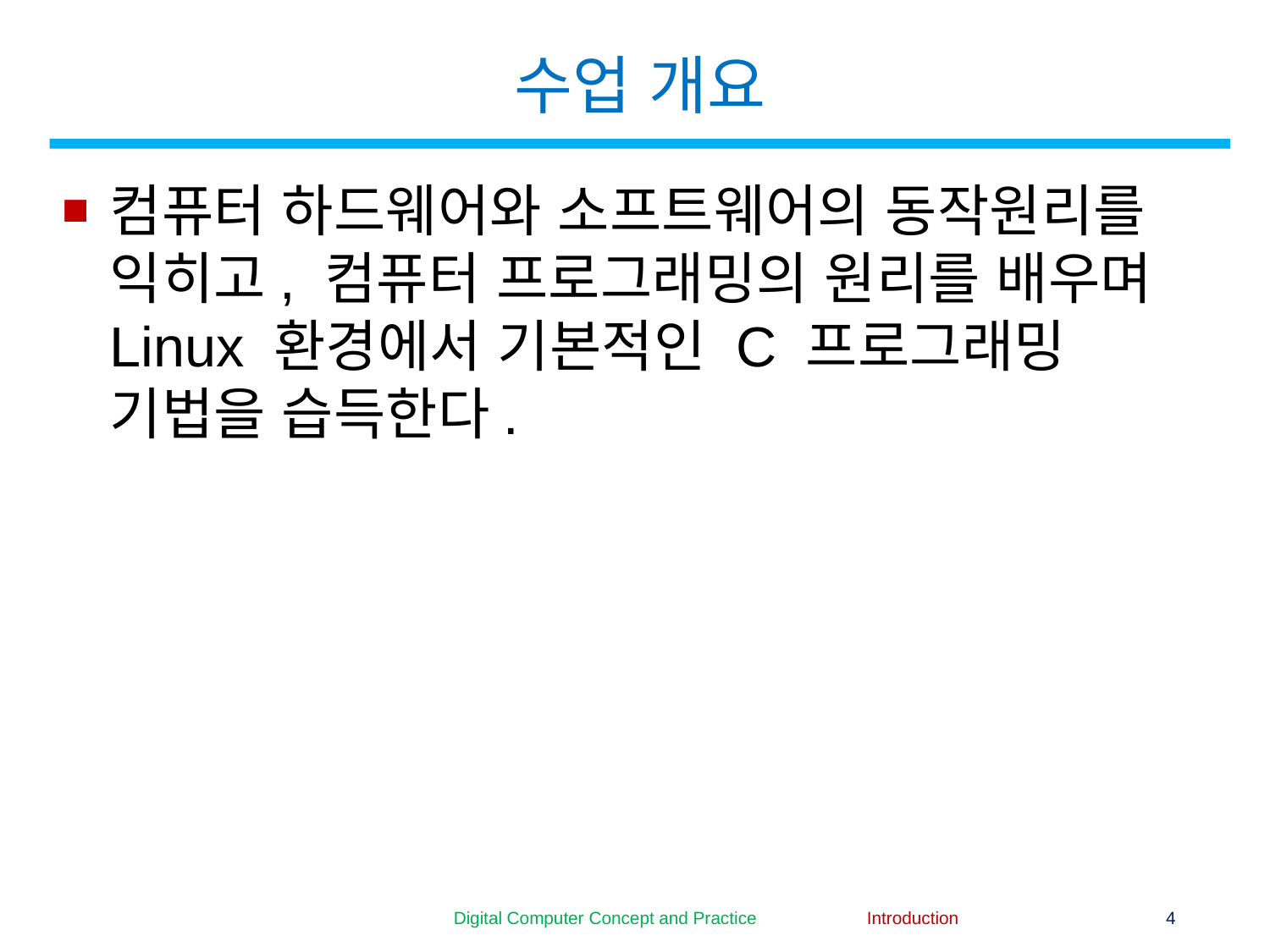

# 수업 개요
컴퓨터 하드웨어와 소프트웨어의 동작원리를 익히고, 컴퓨터 프로그래밍의 원리를 배우며 Linux 환경에서 기본적인 C 프로그래밍 기법을 습득한다.